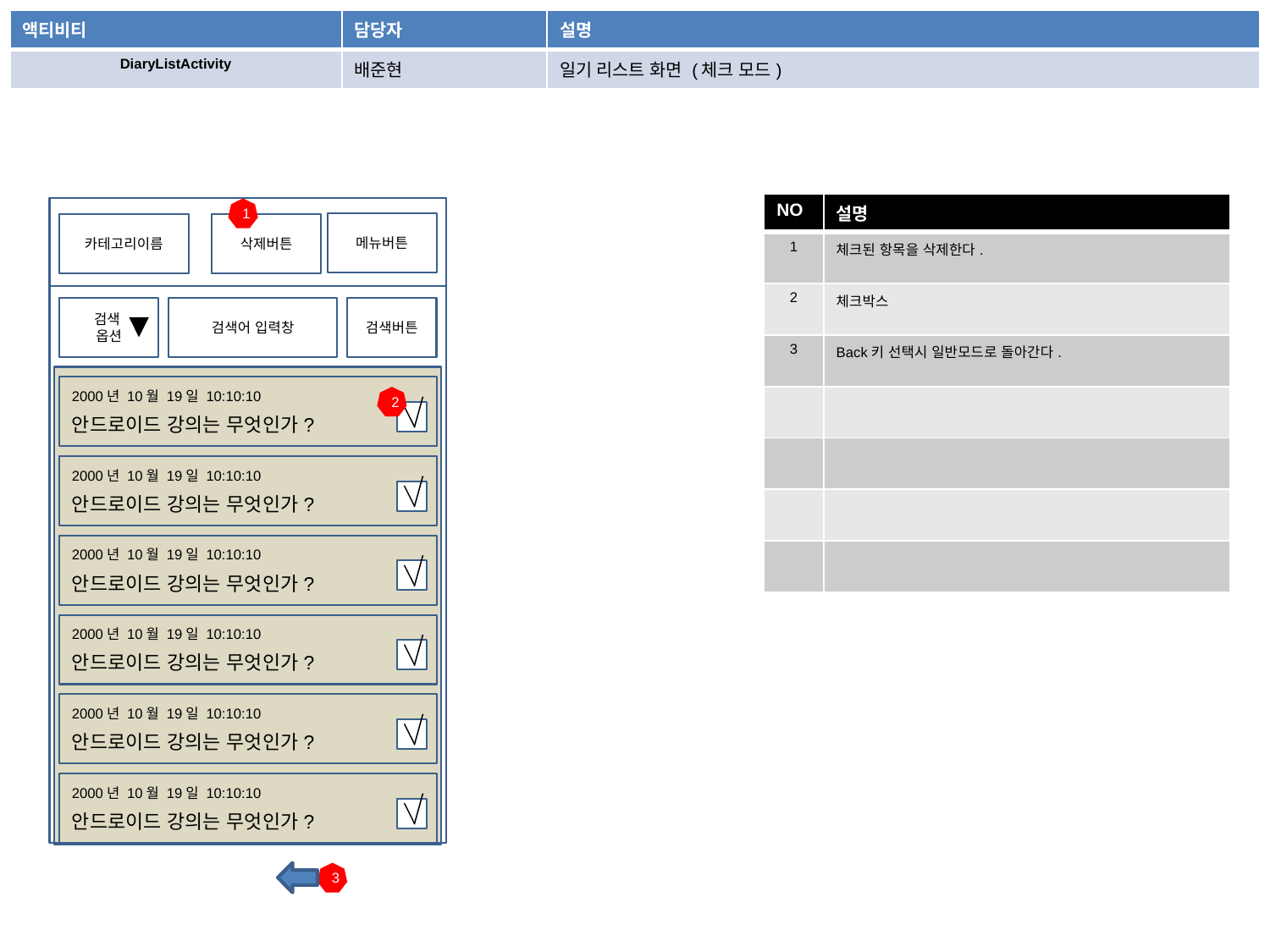

| 액티비티 | 담당자 | 설명 |
| --- | --- | --- |
| DiaryListActivity | 배준현 | 일기 리스트 화면 (체크 모드) |
| NO | 설명 |
| --- | --- |
| 1 | 체크된 항목을 삭제한다. |
| 2 | 체크박스 |
| 3 | Back키 선택시 일반모드로 돌아간다. |
|  |  |
|  |  |
|  |  |
|  |  |

1
메뉴버튼
카테고리이름
삭제버튼
검색
옵션
검색어 입력창
검색버튼

2000년 10월 19일 10:10:10

안드로이드 강의는 무엇인가?
2

2000년 10월 19일 10:10:10

안드로이드 강의는 무엇인가?

2000년 10월 19일 10:10:10

안드로이드 강의는 무엇인가?

2000년 10월 19일 10:10:10

안드로이드 강의는 무엇인가?

2000년 10월 19일 10:10:10

안드로이드 강의는 무엇인가?

2000년 10월 19일 10:10:10

안드로이드 강의는 무엇인가?

3